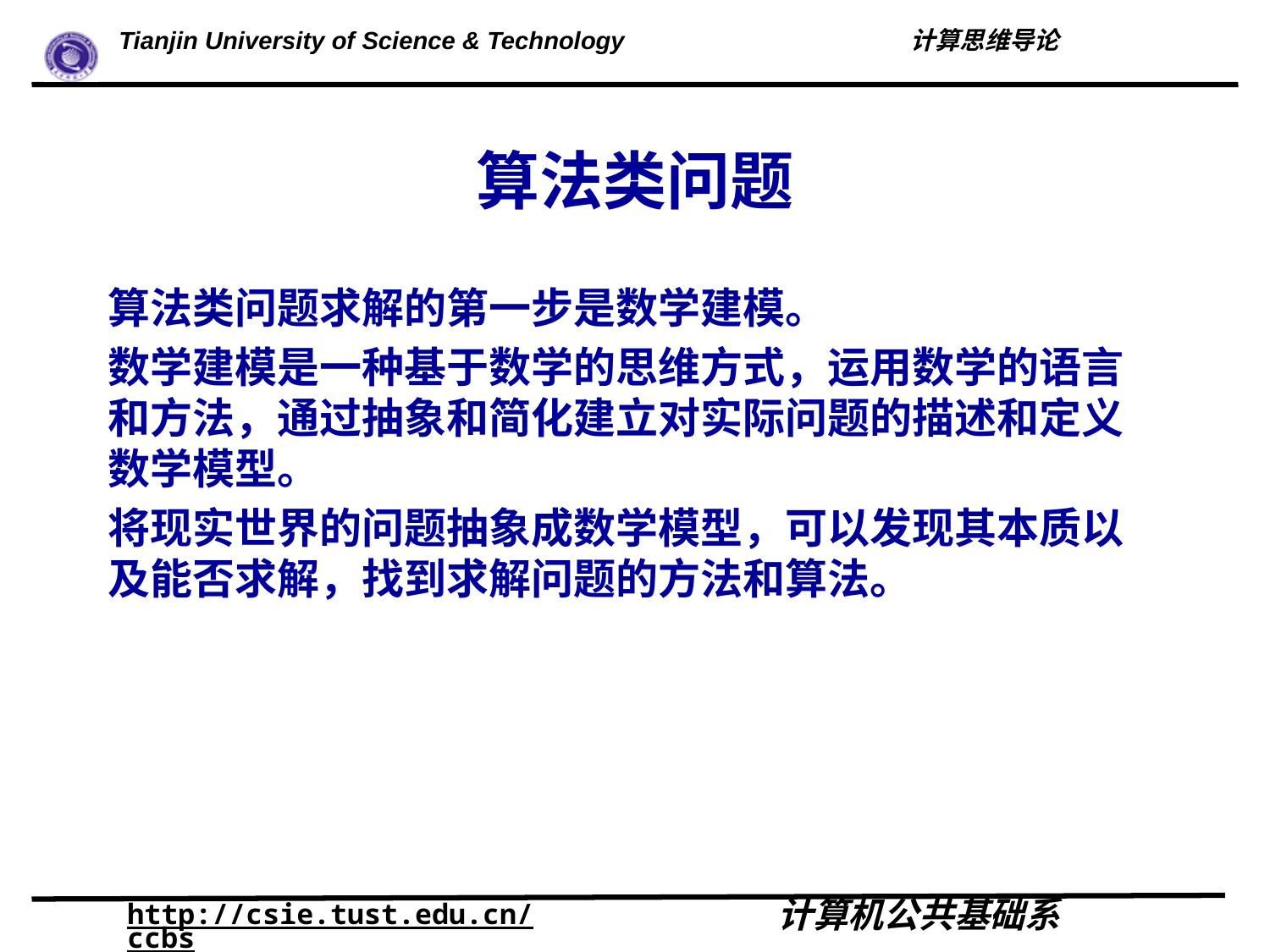

# 算法类问题
算法类问题求解的第一步是数学建模。
数学建模是一种基于数学的思维方式，运用数学的语言和方法，通过抽象和简化建立对实际问题的描述和定义数学模型。
将现实世界的问题抽象成数学模型，可以发现其本质以及能否求解，找到求解问题的方法和算法。